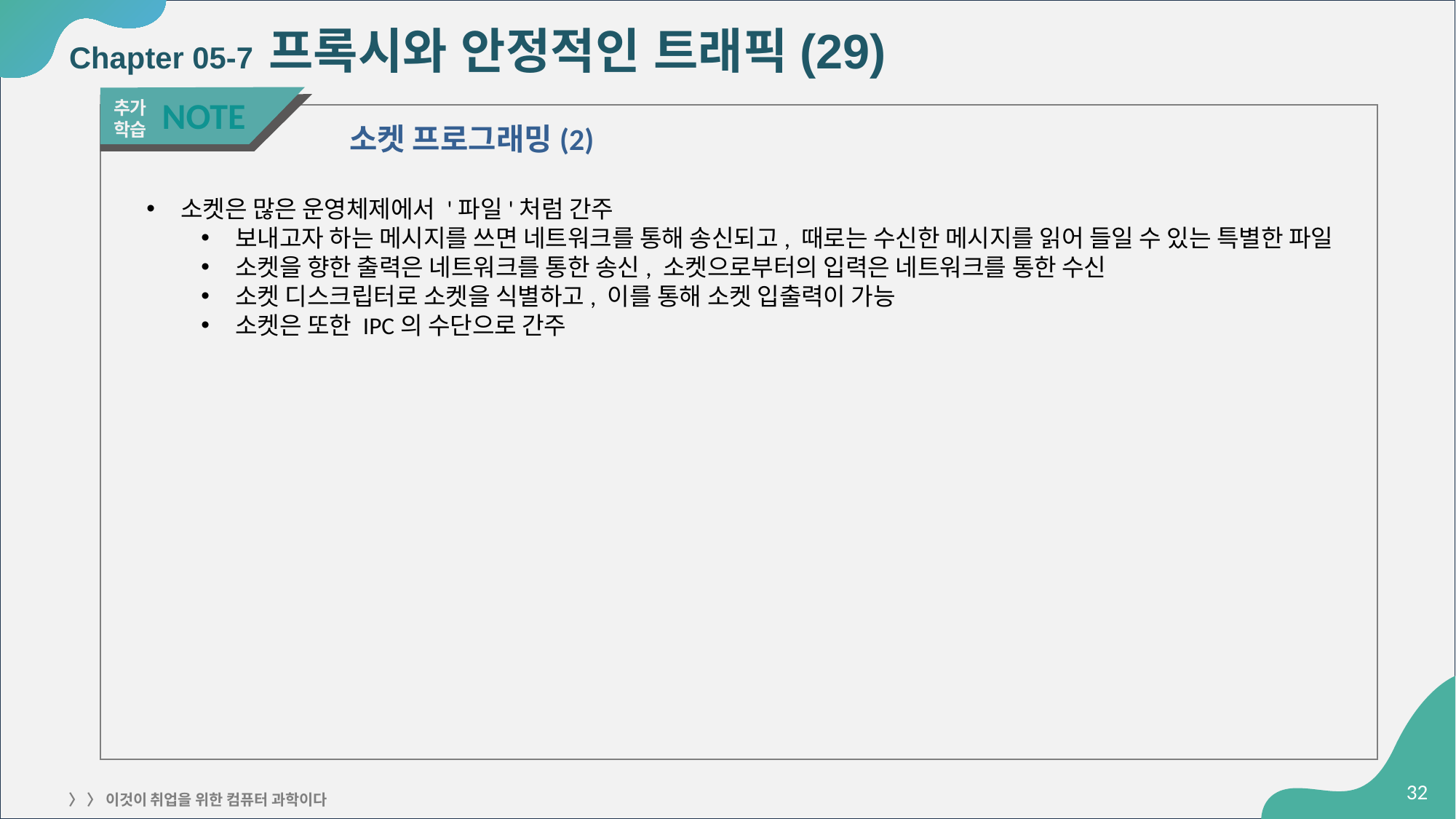

# Chapter 05-7 프록시와 안정적인 트래픽(29)

NOTE
추가
학습

소켓 프로그래밍(2)
소켓은 많은 운영체제에서 '파일'처럼 간주
보내고자 하는 메시지를 쓰면 네트워크를 통해 송신되고, 때로는 수신한 메시지를 읽어 들일 수 있는 특별한 파일
소켓을 향한 출력은 네트워크를 통한 송신, 소켓으로부터의 입력은 네트워크를 통한 수신
소켓 디스크립터로 소켓을 식별하고, 이를 통해 소켓 입출력이 가능
소켓은 또한 IPC의 수단으로 간주
32
〉 〉 이것이 취업을 위한 컴퓨터 과학이다